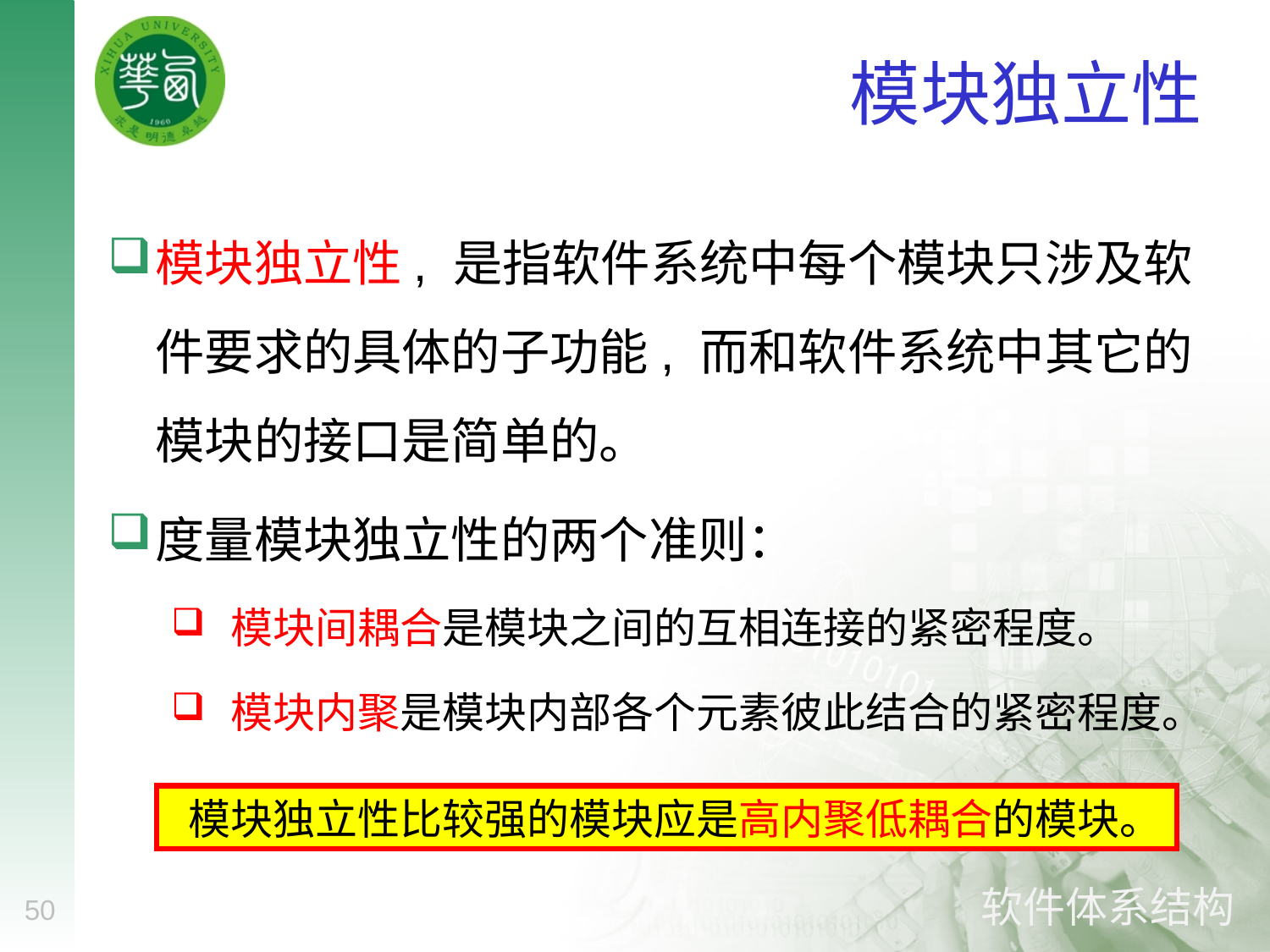

# 模块独立性
模块独立性, 是指软件系统中每个模块只涉及软件要求的具体的子功能, 而和软件系统中其它的模块的接口是简单的。
度量模块独立性的两个准则：
 模块间耦合是模块之间的互相连接的紧密程度。
 模块内聚是模块内部各个元素彼此结合的紧密程度。
 模块独立性比较强的模块应是高内聚低耦合的模块。
50